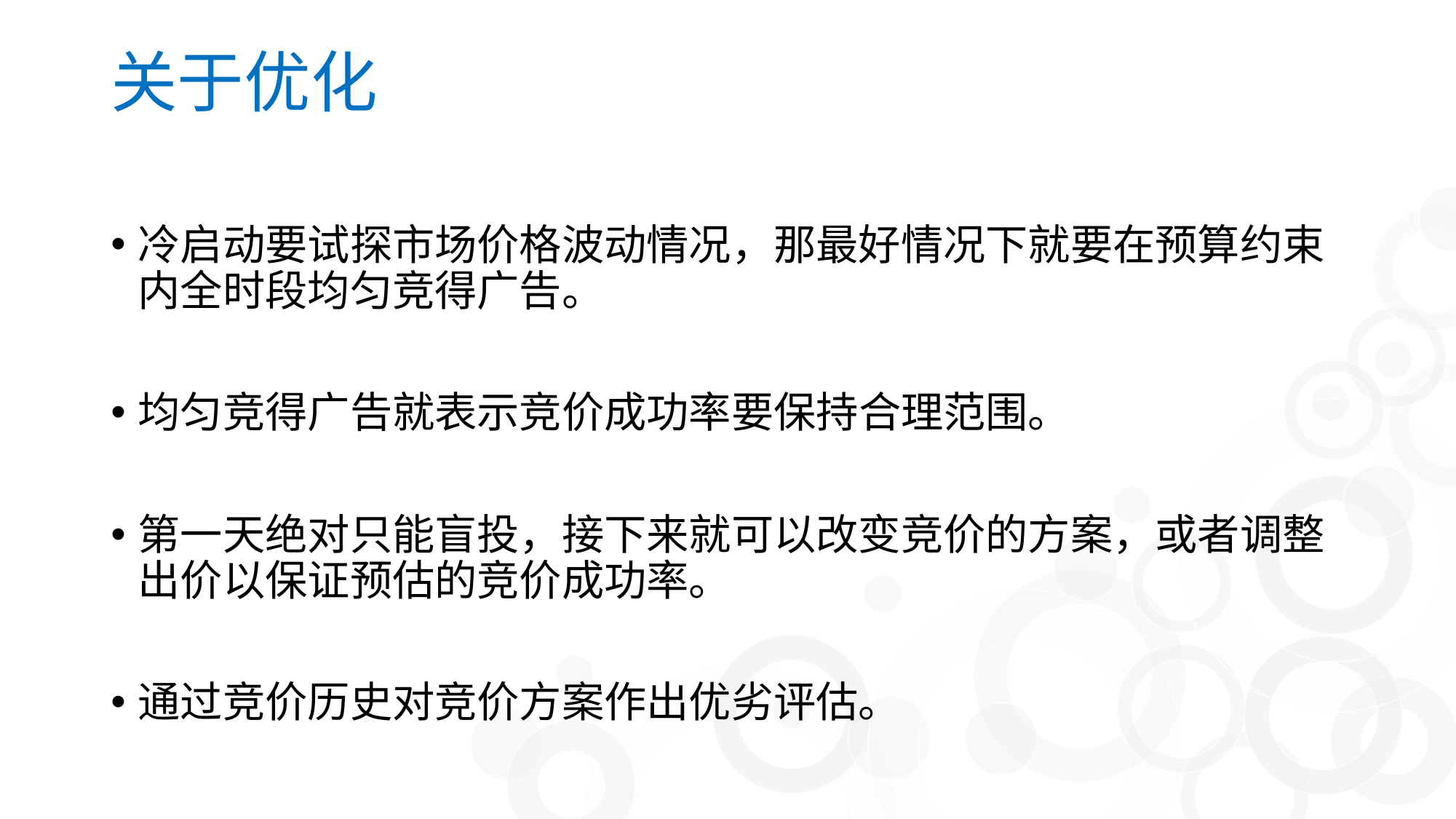

# 关于优化
冷启动要试探市场价格波动情况，那最好情况下就要在预算约束内全时段均匀竞得广告。

均匀竞得广告就表示竞价成功率要保持合理范围。

第一天绝对只能盲投，接下来就可以改变竞价的方案，或者调整出价以保证预估的竞价成功率。

通过竞价历史对竞价方案作出优劣评估。